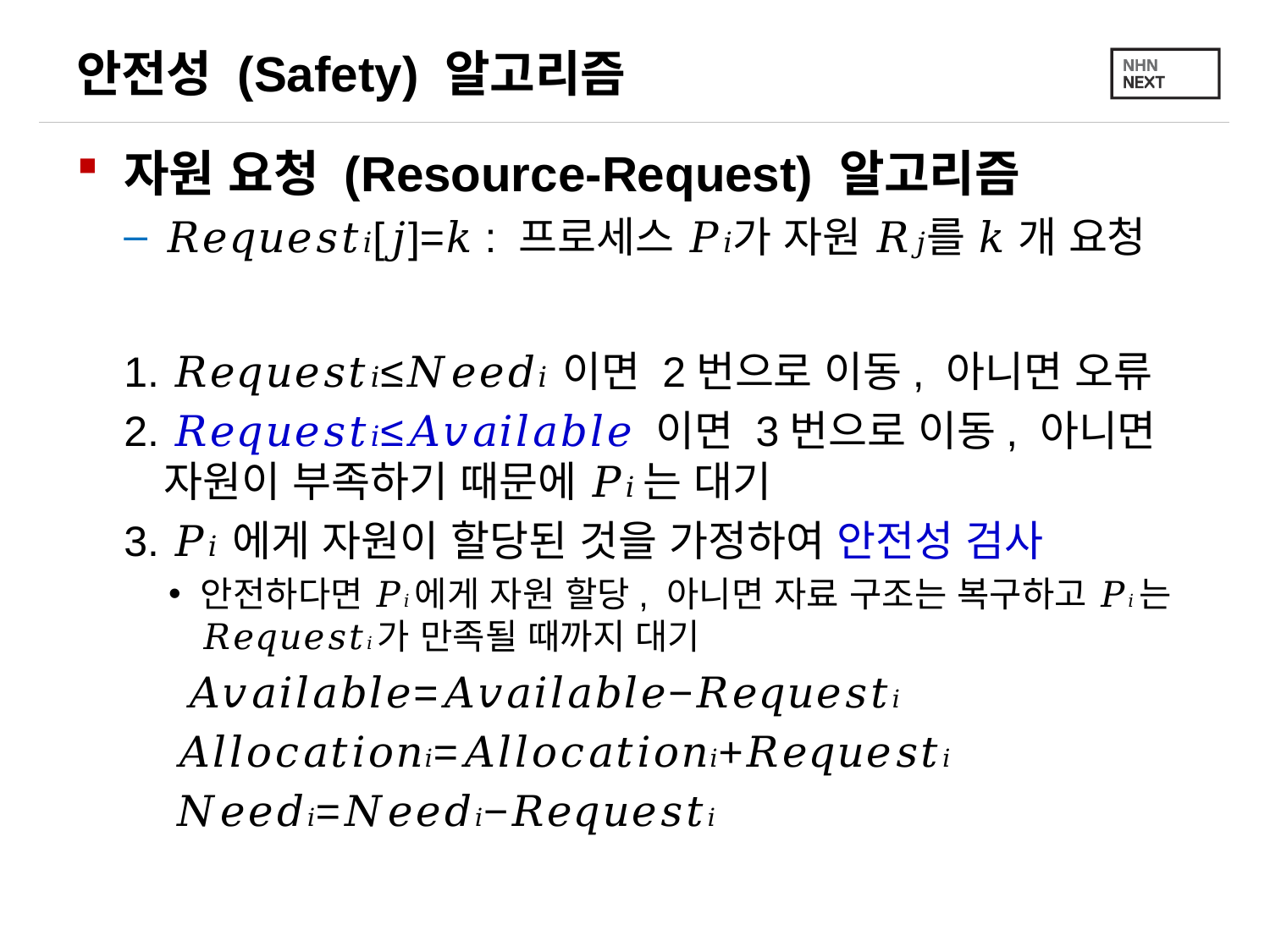

# 안전성 (Safety) 알고리즘
자원 요청 (Resource-Request) 알고리즘
𝑅𝑒𝑞𝑢𝑒𝑠𝑡𝑖[𝑗]=𝑘 : 프로세스 𝑃𝑖가 자원 𝑅𝑗를 𝑘 개 요청

1. 𝑅𝑒𝑞𝑢𝑒𝑠𝑡𝑖≤𝑁𝑒𝑒𝑑𝑖 이면 2번으로 이동, 아니면 오류
2. 𝑅𝑒𝑞𝑢𝑒𝑠𝑡𝑖≤𝐴𝑣𝑎𝑖𝑙𝑎𝑏𝑙𝑒 이면 3번으로 이동, 아니면 자원이 부족하기 때문에 𝑃𝑖 는 대기
3. 𝑃𝑖 에게 자원이 할당된 것을 가정하여 안전성 검사
안전하다면 𝑃𝑖 에게 자원 할당, 아니면 자료 구조는 복구하고 𝑃𝑖 는 𝑅𝑒𝑞𝑢𝑒𝑠𝑡𝑖 가 만족될 때까지 대기
     𝐴𝑣𝑎𝑖𝑙𝑎𝑏𝑙𝑒=𝐴𝑣𝑎𝑖𝑙𝑎𝑏𝑙𝑒−𝑅𝑒𝑞𝑢𝑒𝑠𝑡𝑖
       𝐴𝑙𝑙𝑜𝑐𝑎𝑡𝑖𝑜𝑛𝑖=𝐴𝑙𝑙𝑜𝑐𝑎𝑡𝑖𝑜𝑛𝑖+𝑅𝑒𝑞𝑢𝑒𝑠𝑡𝑖
       𝑁𝑒𝑒𝑑𝑖=𝑁𝑒𝑒𝑑𝑖−𝑅𝑒𝑞𝑢𝑒𝑠𝑡𝑖